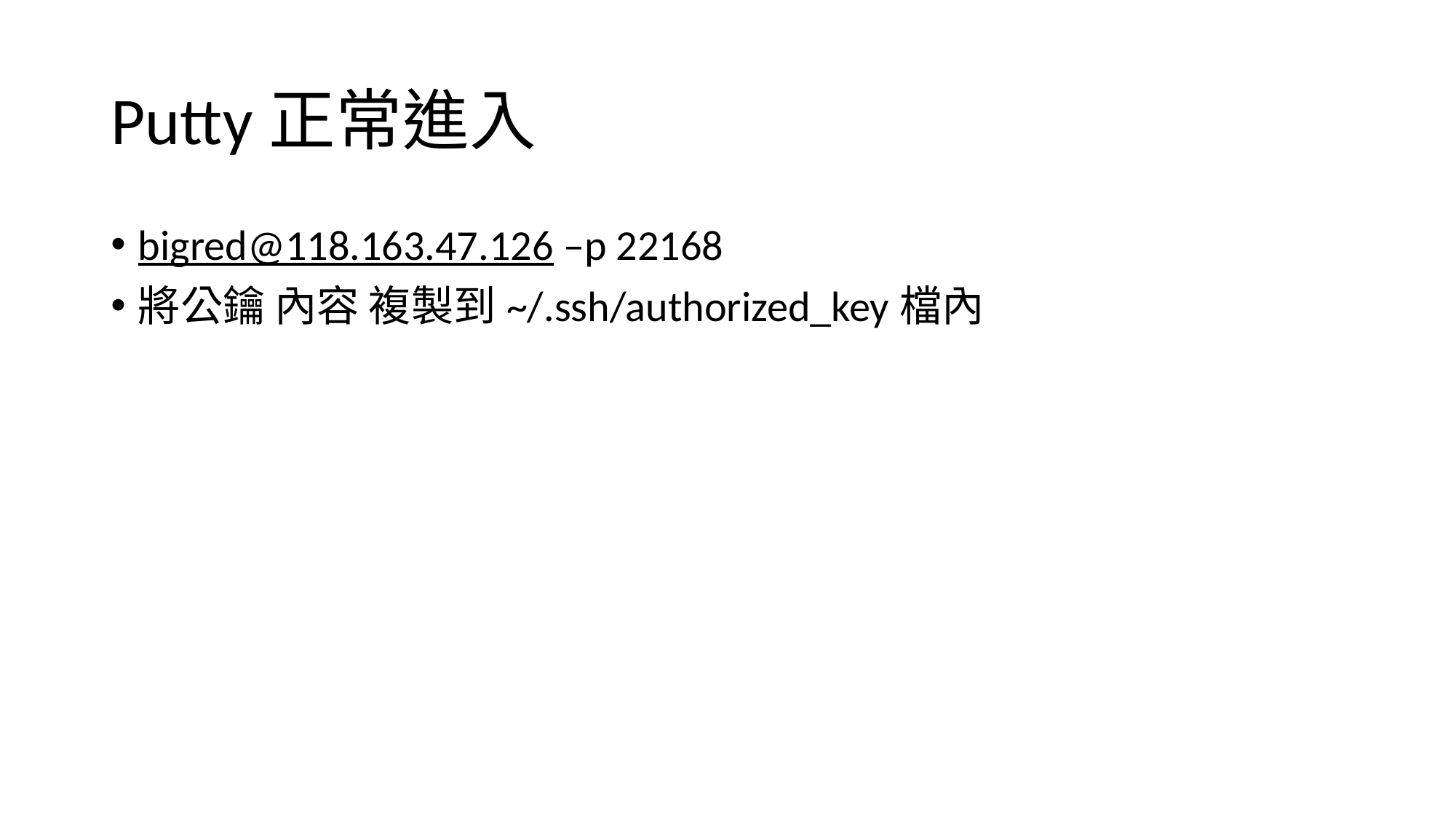

# Putty正常進入
bigred@118.163.47.126 –p 22168
將公鑰 內容 複製到~/.ssh/authorized_key檔內